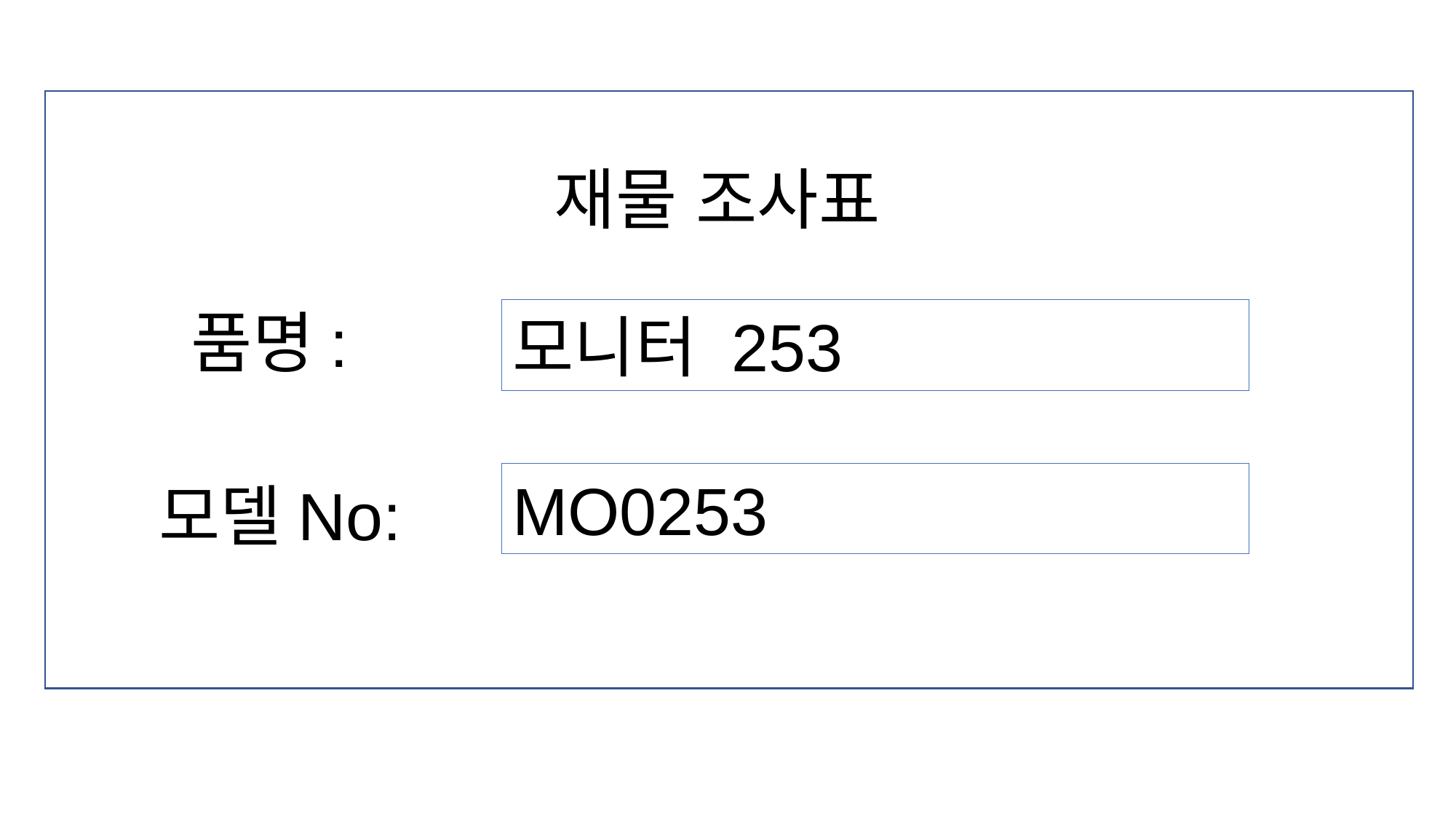

재물 조사표
품명:
모니터 253
MO0253
모델No: